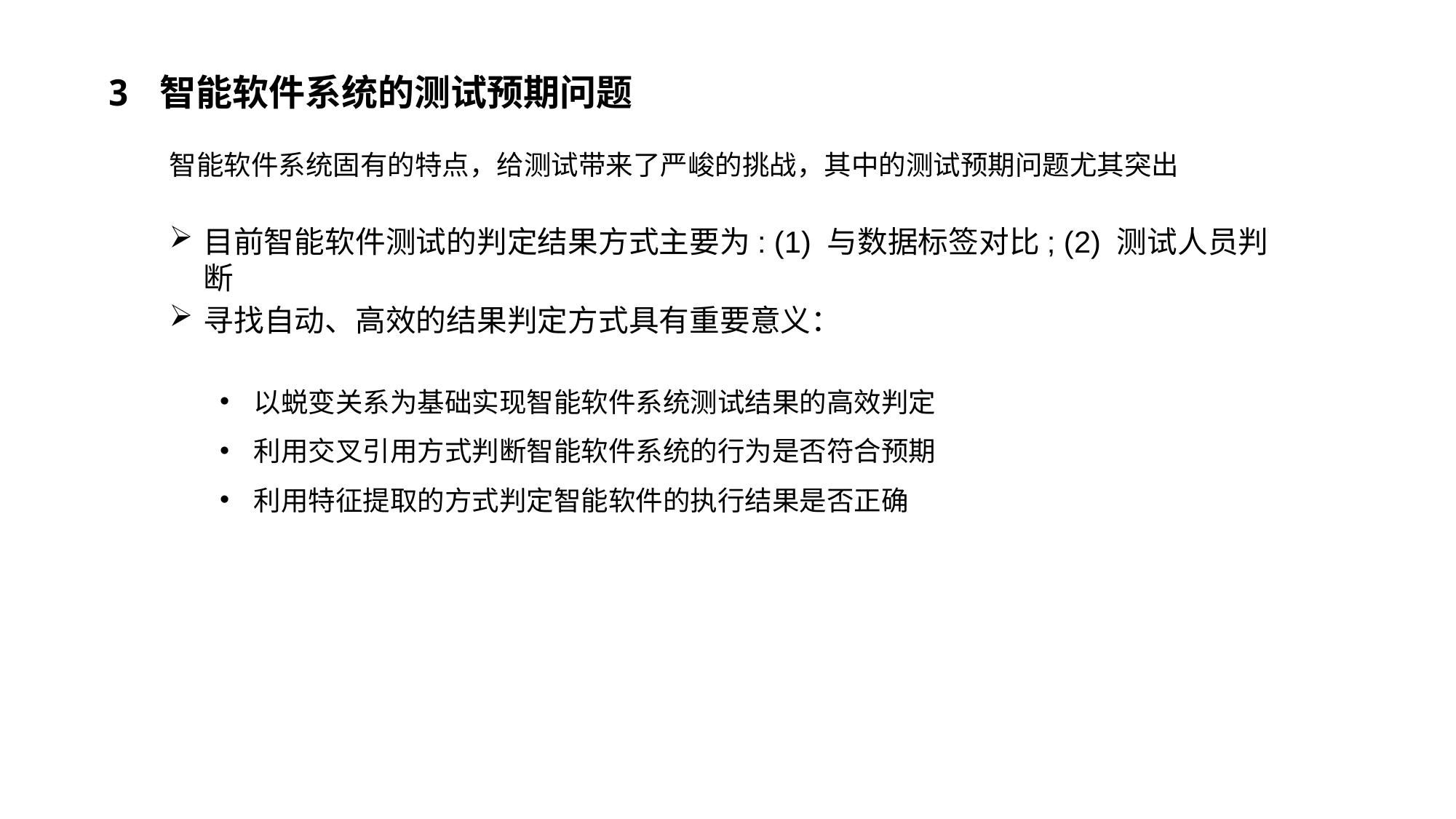

3 智能软件系统的测试预期问题
智能软件系统固有的特点，给测试带来了严峻的挑战，其中的测试预期问题尤其突出
目前智能软件测试的判定结果方式主要为: (1) 与数据标签对比; (2) 测试人员判断
寻找自动、高效的结果判定方式具有重要意义：
以蜕变关系为基础实现智能软件系统测试结果的高效判定
利用交叉引用方式判断智能软件系统的行为是否符合预期
利用特征提取的方式判定智能软件的执行结果是否正确